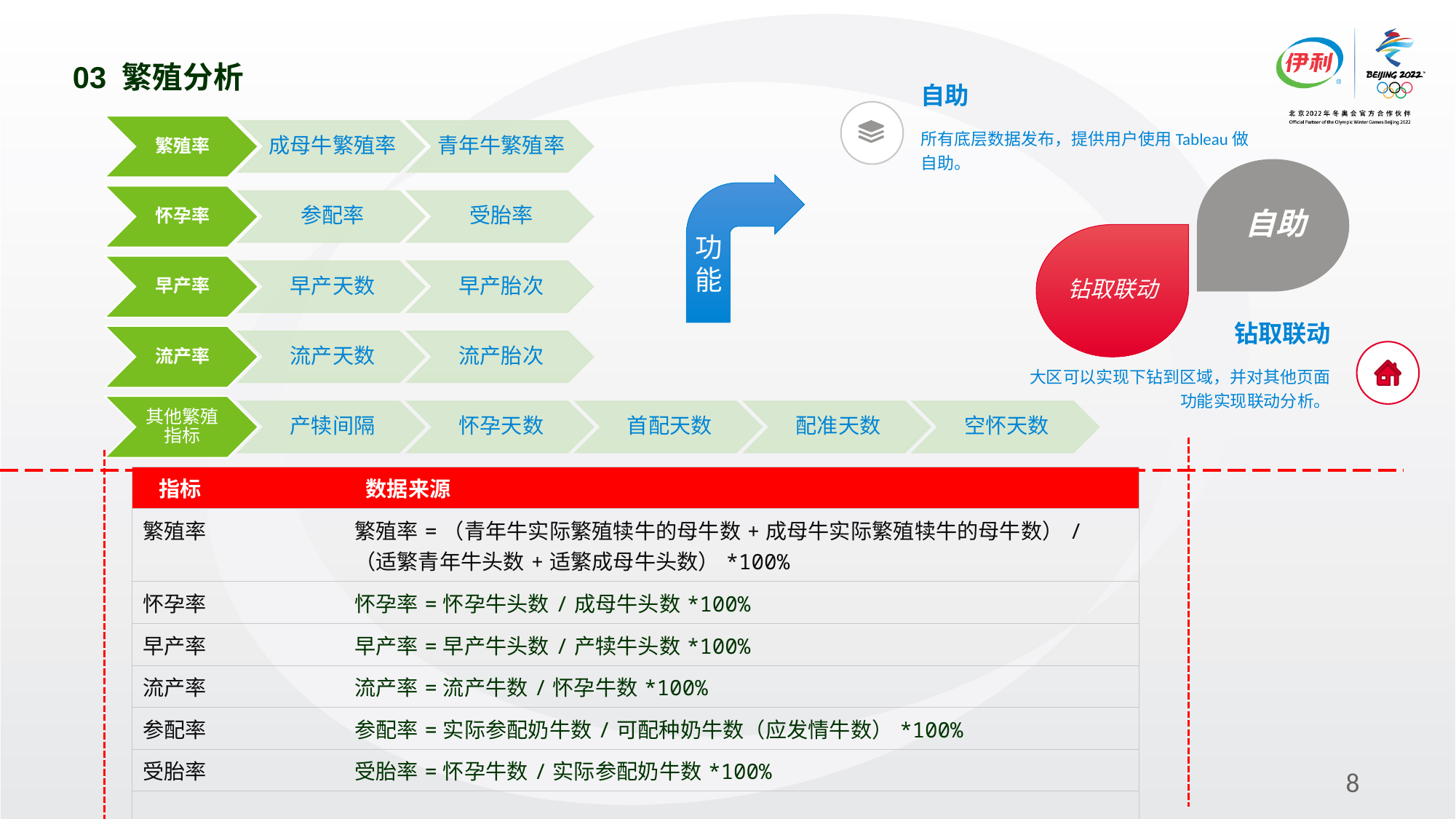

# 03 繁殖分析
自助

繁殖率
成母牛繁殖率
青年牛繁殖率
怀孕率
参配率
受胎率
早产率
早产天数
早产胎次
流产率
流产天数
流产胎次
其他繁殖指标
产犊间隔
怀孕天数
首配天数
配准天数
空怀天数
所有底层数据发布，提供用户使用Tableau做自助。

自助

钻取联动

功能
钻取联动

大区可以实现下钻到区域，并对其他页面功能实现联动分析。

| 指标 | 数据来源 |
| --- | --- |
| 繁殖率 | 繁殖率=（青年牛实际繁殖犊牛的母牛数+成母牛实际繁殖犊牛的母牛数）/（适繁青年牛头数+适繁成母牛头数）\*100% |
| 怀孕率 | 怀孕率=怀孕牛头数/成母牛头数\*100% |
| 早产率 | 早产率=早产牛头数/产犊牛头数\*100% |
| 流产率 | 流产率=流产牛数/怀孕牛数\*100% |
| 参配率 | 参配率=实际参配奶牛数/可配种奶牛数（应发情牛数）\*100% |
| 受胎率 | 受胎率=怀孕牛数/实际参配奶牛数\*100% |
|  |  |
|  |  |
8